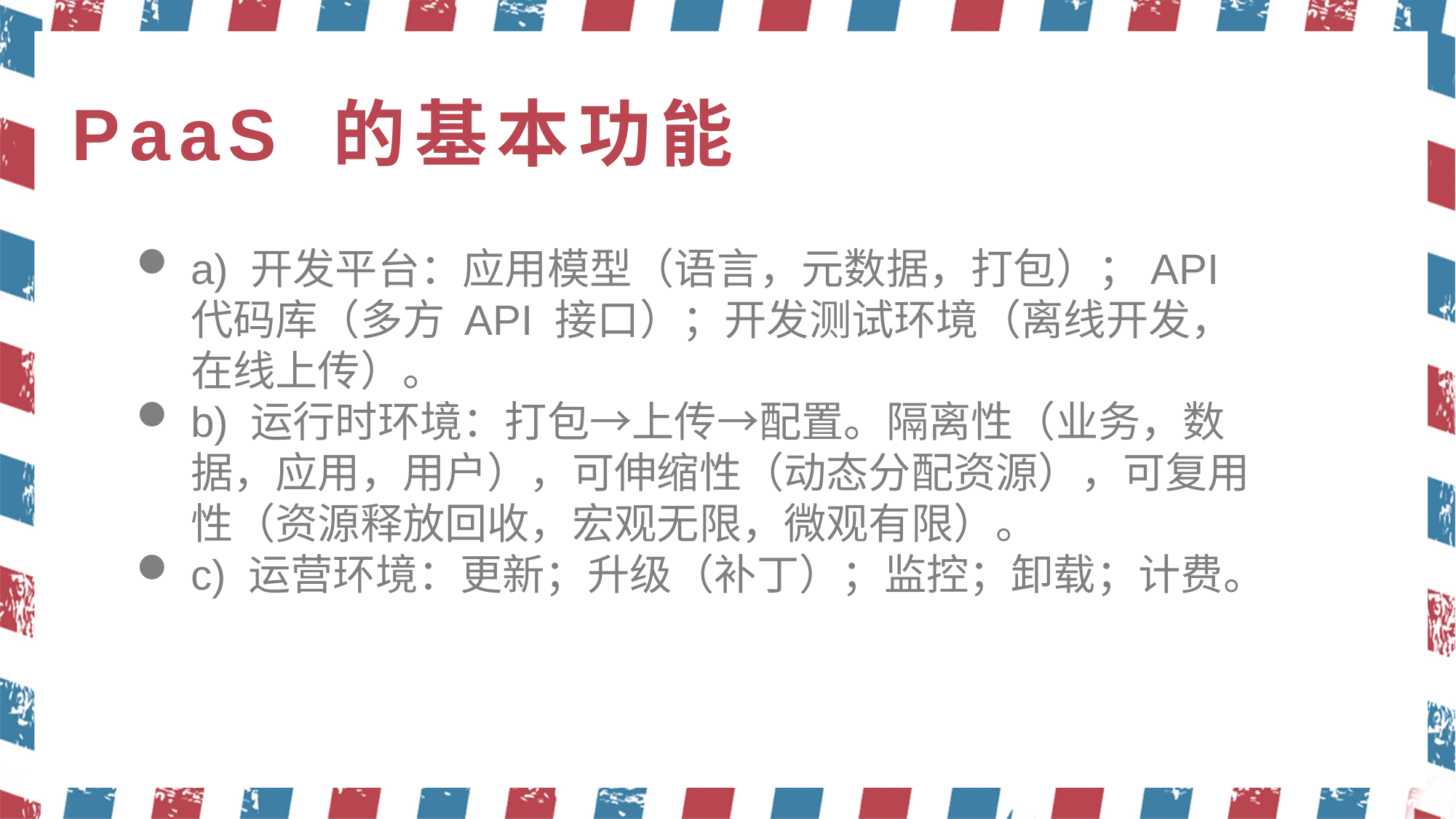

PaaS 的基本功能
a) 开发平台：应用模型（语言，元数据，打包）；API 代码库（多方 API 接口）；开发测试环境（离线开发，在线上传）。
b) 运行时环境：打包→上传→配置。隔离性（业务，数据，应用，用户），可伸缩性（动态分配资源），可复用性（资源释放回收，宏观无限，微观有限）。
c) 运营环境：更新；升级（补丁）；监控；卸载；计费。